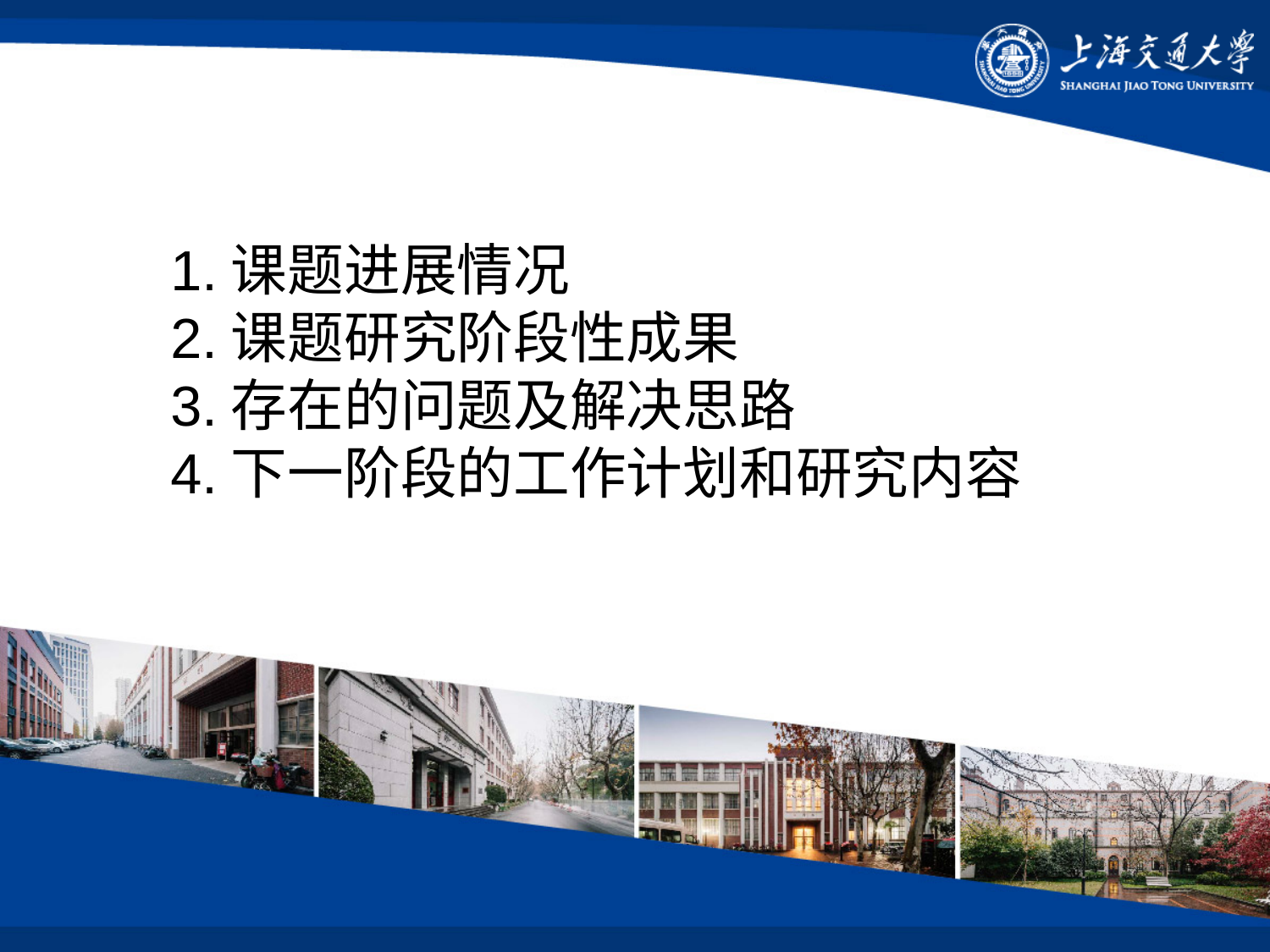

# 1.课题进展情况 2.课题研究阶段性成果 3.存在的问题及解决思路 4.下一阶段的工作计划和研究内容